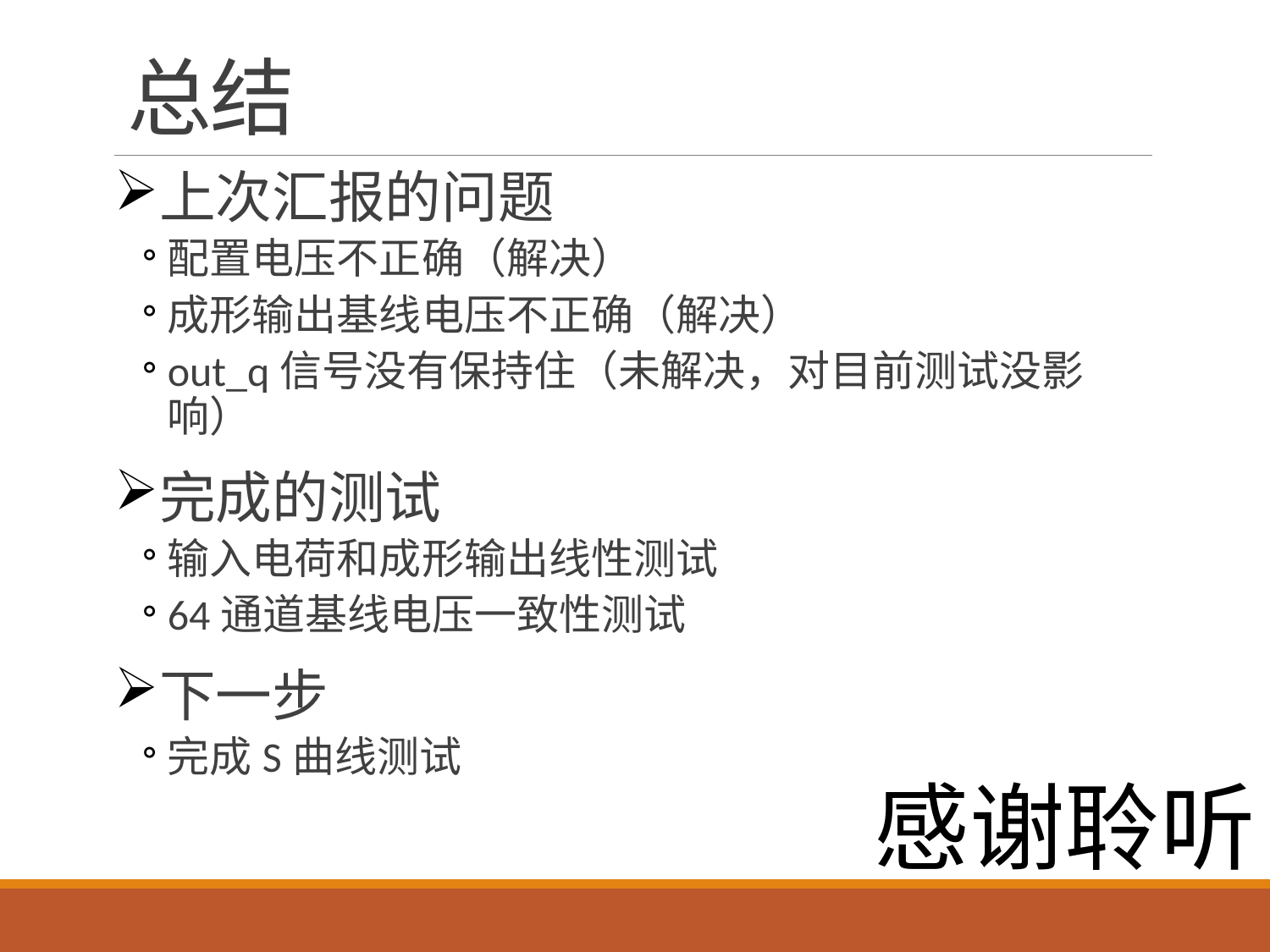

# 总结
上次汇报的问题
配置电压不正确（解决）
成形输出基线电压不正确（解决）
out_q信号没有保持住（未解决，对目前测试没影响）
完成的测试
输入电荷和成形输出线性测试
64通道基线电压一致性测试
下一步
完成S曲线测试

感谢聆听